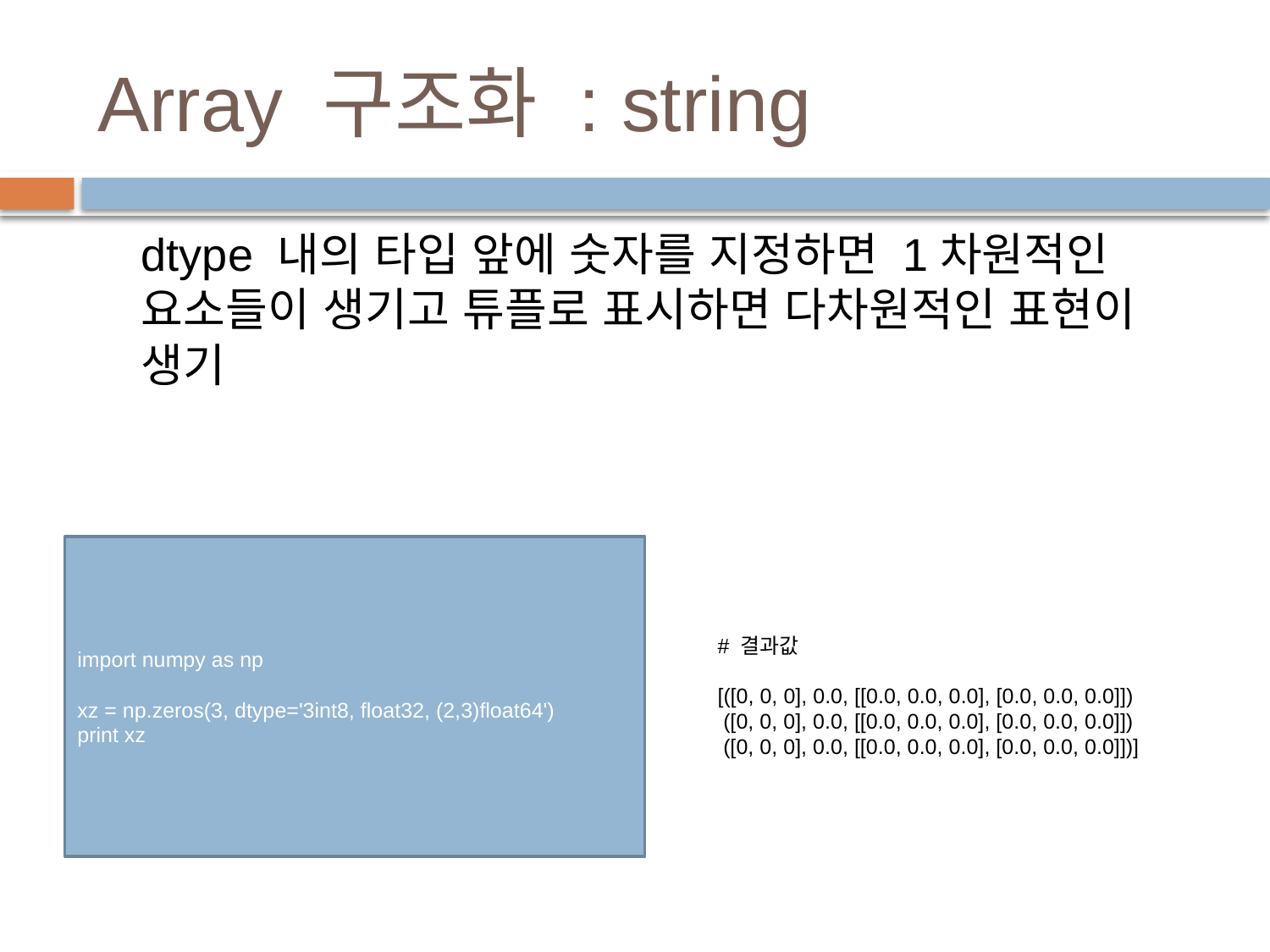

# Array 구조화 : string
dtype 내의 타입 앞에 숫자를 지정하면 1차원적인 요소들이 생기고 튜플로 표시하면 다차원적인 표현이 생기
import numpy as np

xz = np.zeros(3, dtype='3int8, float32, (2,3)float64')
print xz
# 결과값
[([0, 0, 0], 0.0, [[0.0, 0.0, 0.0], [0.0, 0.0, 0.0]])
 ([0, 0, 0], 0.0, [[0.0, 0.0, 0.0], [0.0, 0.0, 0.0]])
 ([0, 0, 0], 0.0, [[0.0, 0.0, 0.0], [0.0, 0.0, 0.0]])]